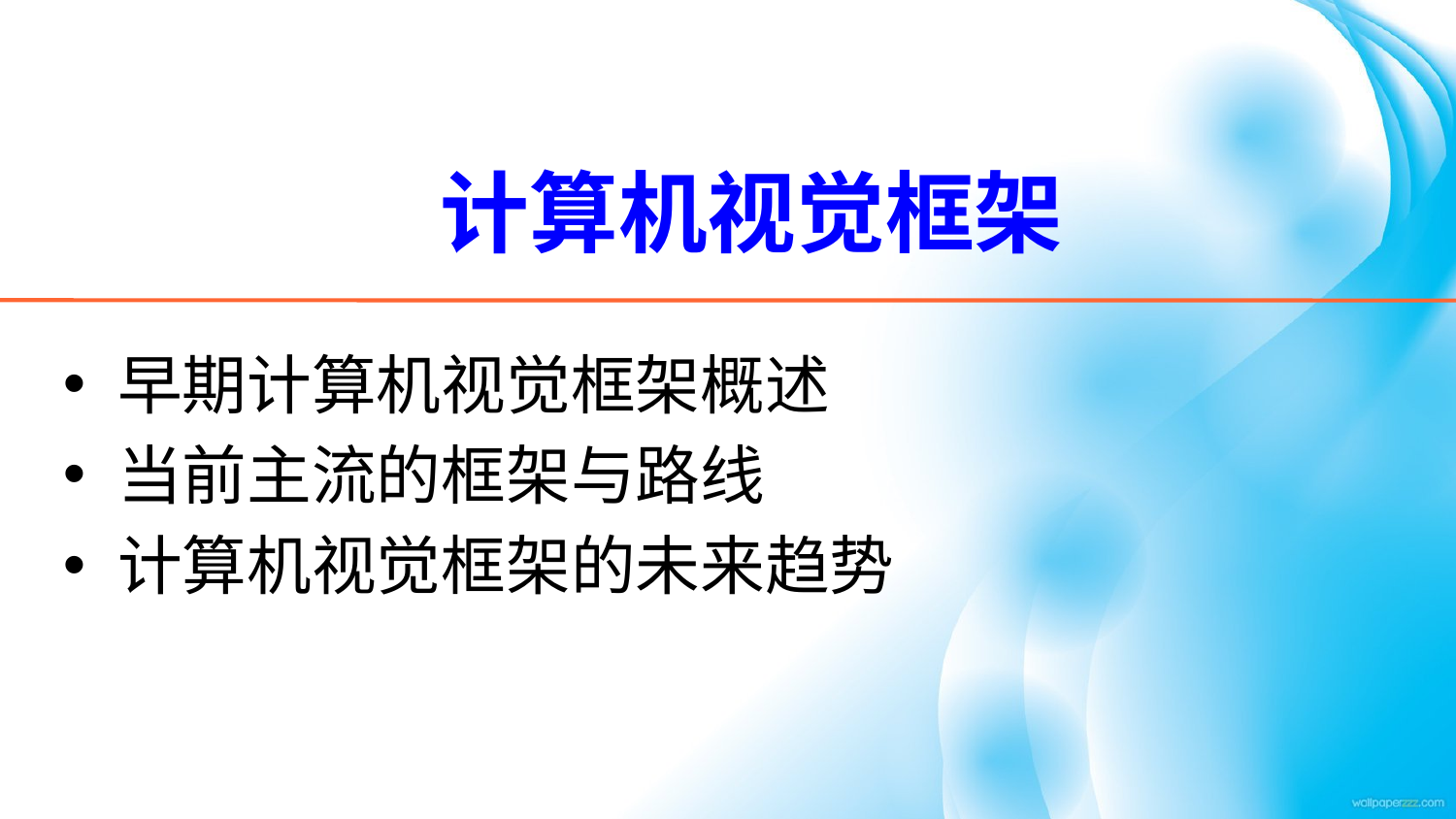

# 计算机视觉框架
早期计算机视觉框架概述
当前主流的框架与路线
计算机视觉框架的未来趋势